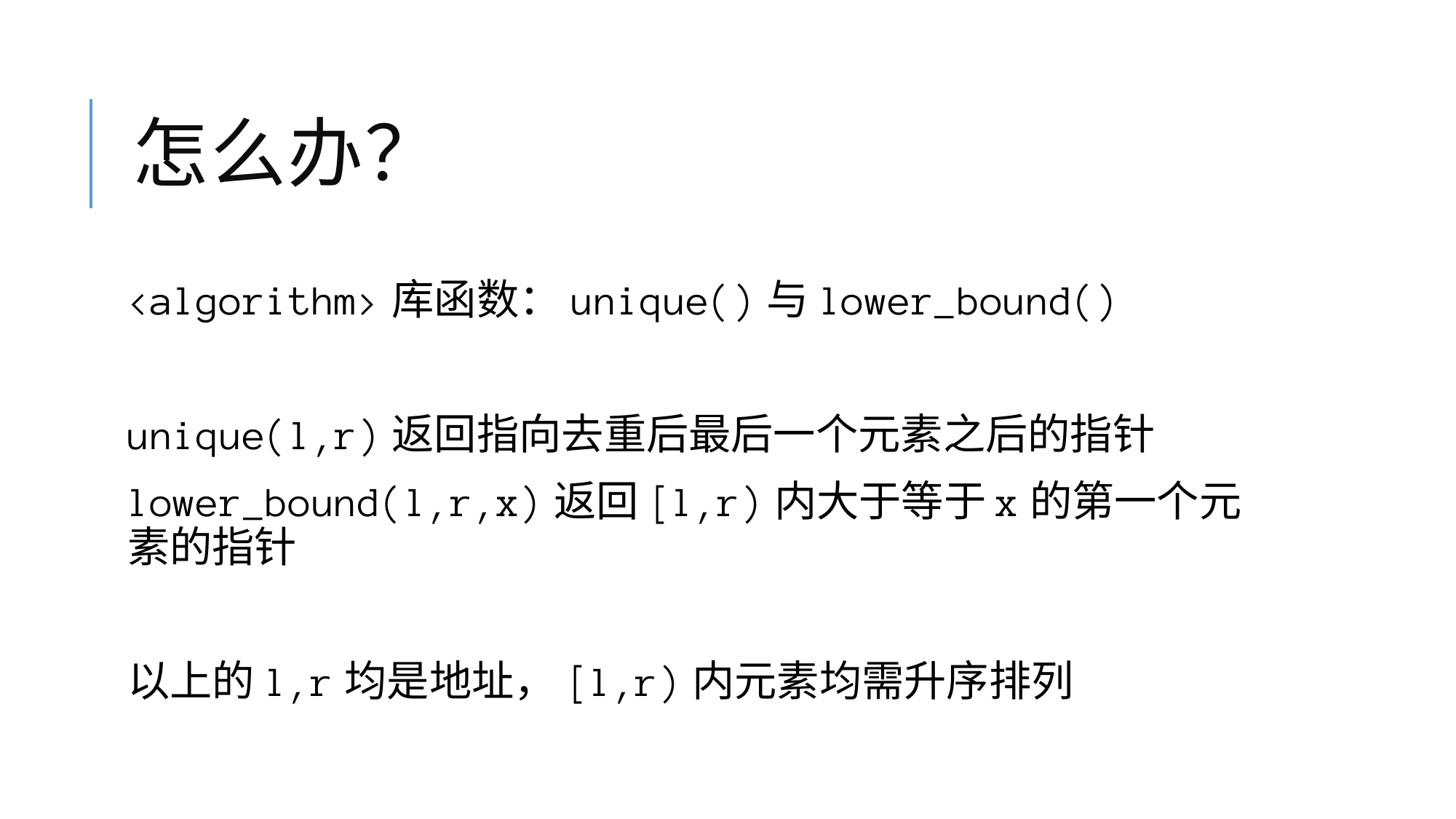

# 怎么办？
<algorithm>库函数：unique()与lower_bound()

unique(l,r)返回指向去重后最后一个元素之后的指针
lower_bound(l,r,x)返回[l,r)内大于等于x的第一个元素的指针

以上的l,r均是地址，[l,r)内元素均需升序排列